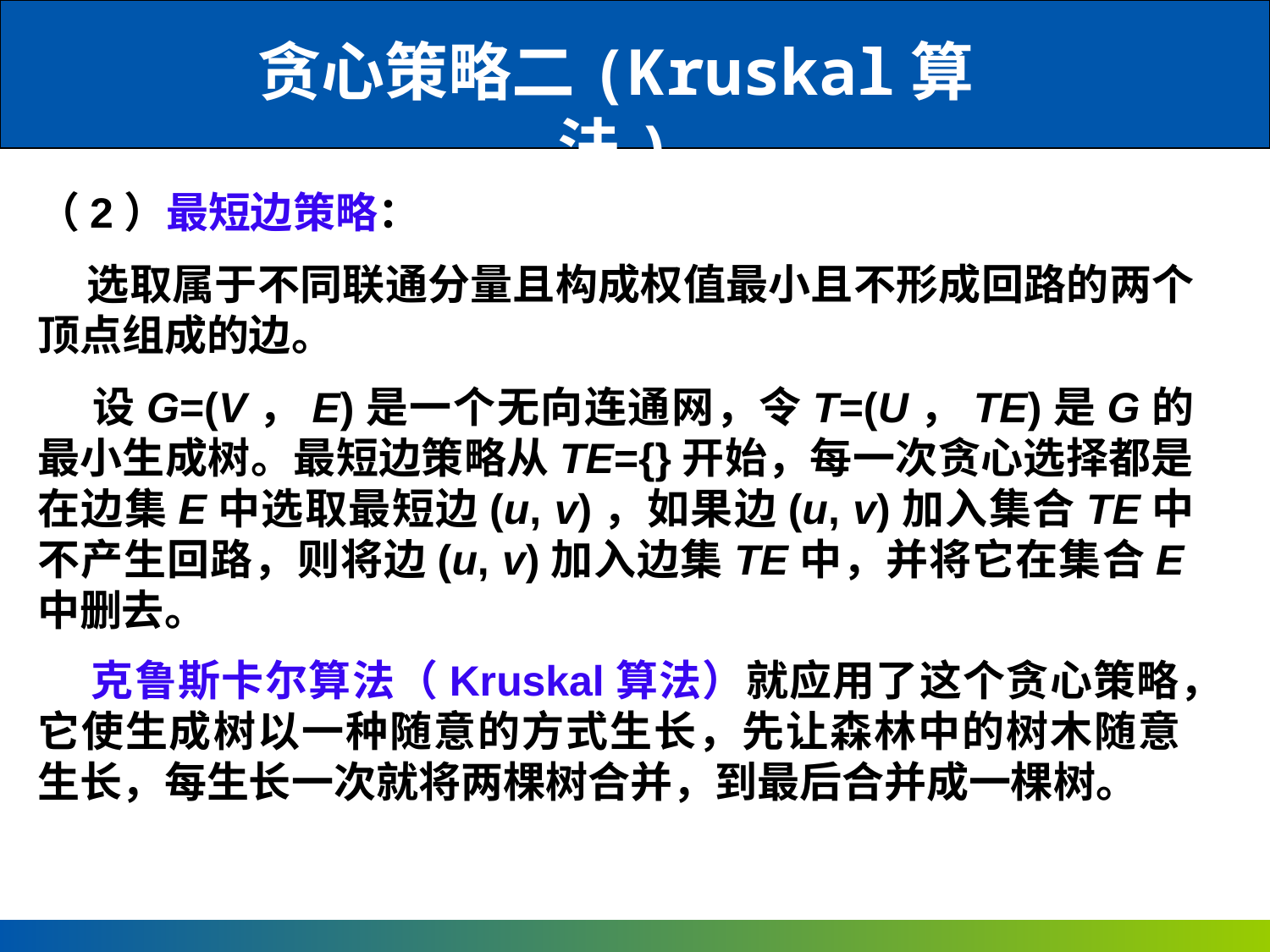

贪心策略二(Kruskal算法)
（2）最短边策略：
    选取属于不同联通分量且构成权值最小且不形成回路的两个顶点组成的边。
    设G=(V，E)是一个无向连通网，令T=(U，TE)是G的最小生成树。最短边策略从TE={}开始，每一次贪心选择都是在边集E中选取最短边(u, v)，如果边(u, v)加入集合TE中不产生回路，则将边(u, v)加入边集TE中，并将它在集合E中删去。

    克鲁斯卡尔算法（Kruskal算法）就应用了这个贪心策略，它使生成树以一种随意的方式生长，先让森林中的树木随意生长，每生长一次就将两棵树合并，到最后合并成一棵树。